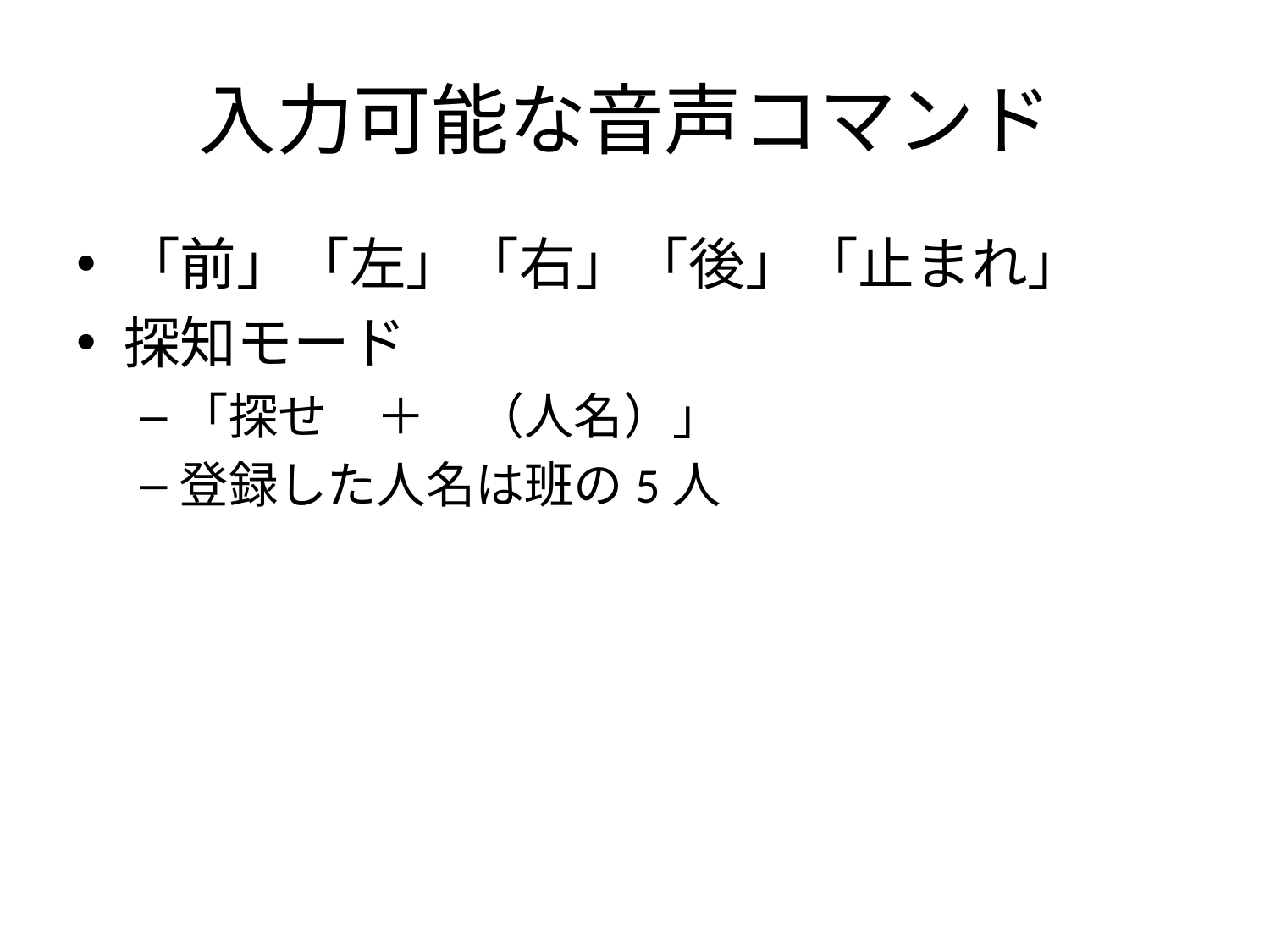

# 入力可能な音声コマンド
「前」「左」「右」「後」「止まれ」
探知モード
「探せ　＋　（人名）」
登録した人名は班の5人